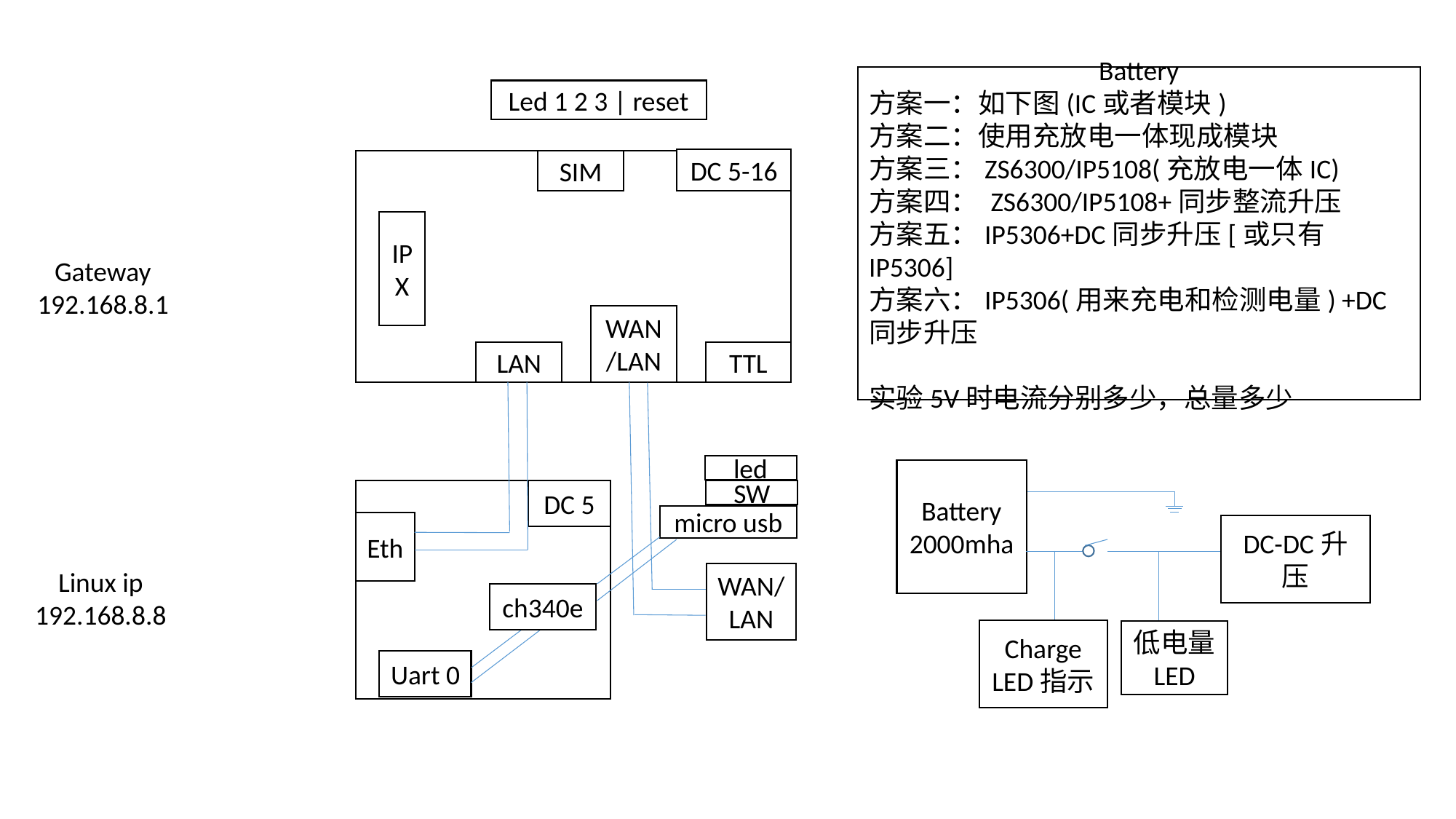

Battery
方案一：如下图(IC或者模块)
方案二：使用充放电一体现成模块
方案三：ZS6300/IP5108(充放电一体IC)
方案四： ZS6300/IP5108+同步整流升压
方案五：IP5306+DC同步升压[或只有IP5306]
方案六：IP5306(用来充电和检测电量) +DC同步升压

实验5V时电流分别多少，总量多少
Led 1 2 3 | reset
DC 5-16

SIM
IPX
Gateway
192.168.8.1
WAN/LAN
LAN
TTL
led
Battery
2000mha
SW

DC 5
micro usb
Eth
DC-DC升压

Linux ip
192.168.8.8
WAN/LAN
ch340e
Charge
LED指示
低电量
LED
Uart 0